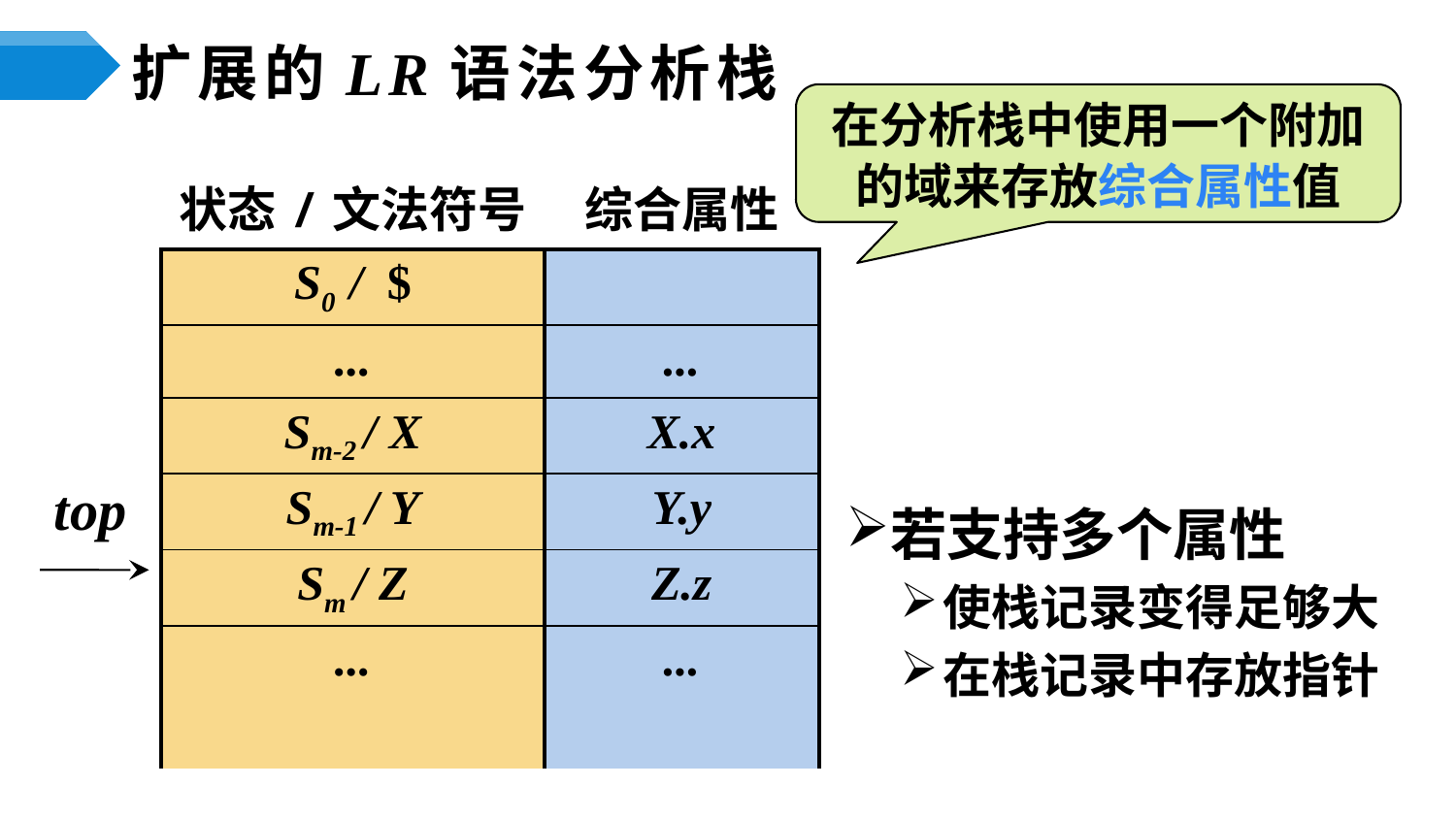

# 扩展的LR语法分析栈
在分析栈中使用一个附加的域来存放综合属性值

| 状态/文法符号 | 综合属性 |
| --- | --- |
| S0 / $ |  |
| ... | ... |
| Sm-2 / X | X.x |
| Sm-1 / Y | Y.y |
| Sm / Z | Z.z |
| ... | ... |
top
若支持多个属性
使栈记录变得足够大
在栈记录中存放指针